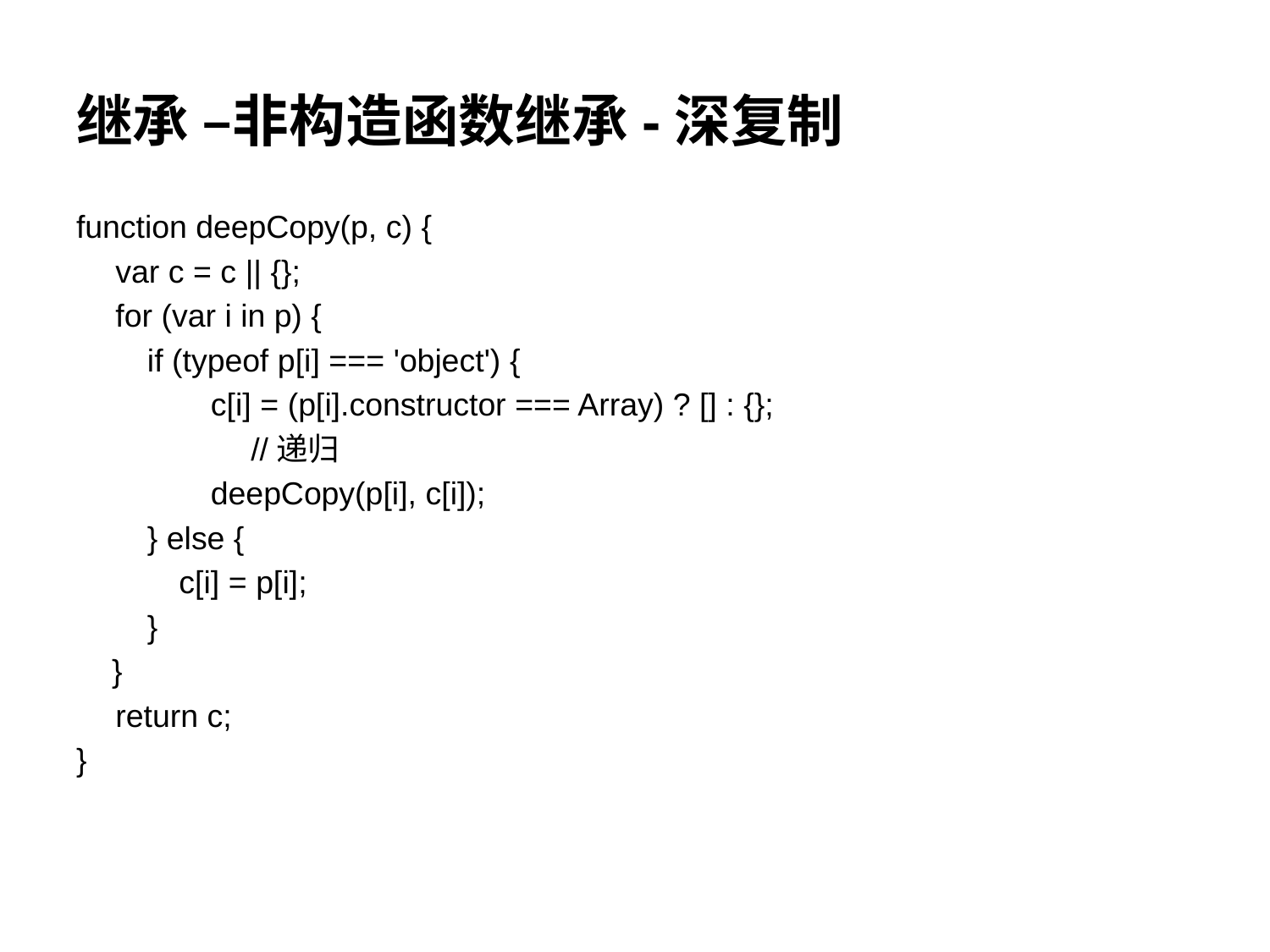

继承 –非构造函数继承-深复制

function deepCopy(p, c) {
　var c = c || {};
　for (var i in p) {
　　if (typeof p[i] === 'object') {
　　　　c[i] = (p[i].constructor === Array) ? [] : {};
		//递归
　　　　deepCopy(p[i], c[i]);
　　} else {
　　　c[i] = p[i];
　　}
    }
　return c;
}